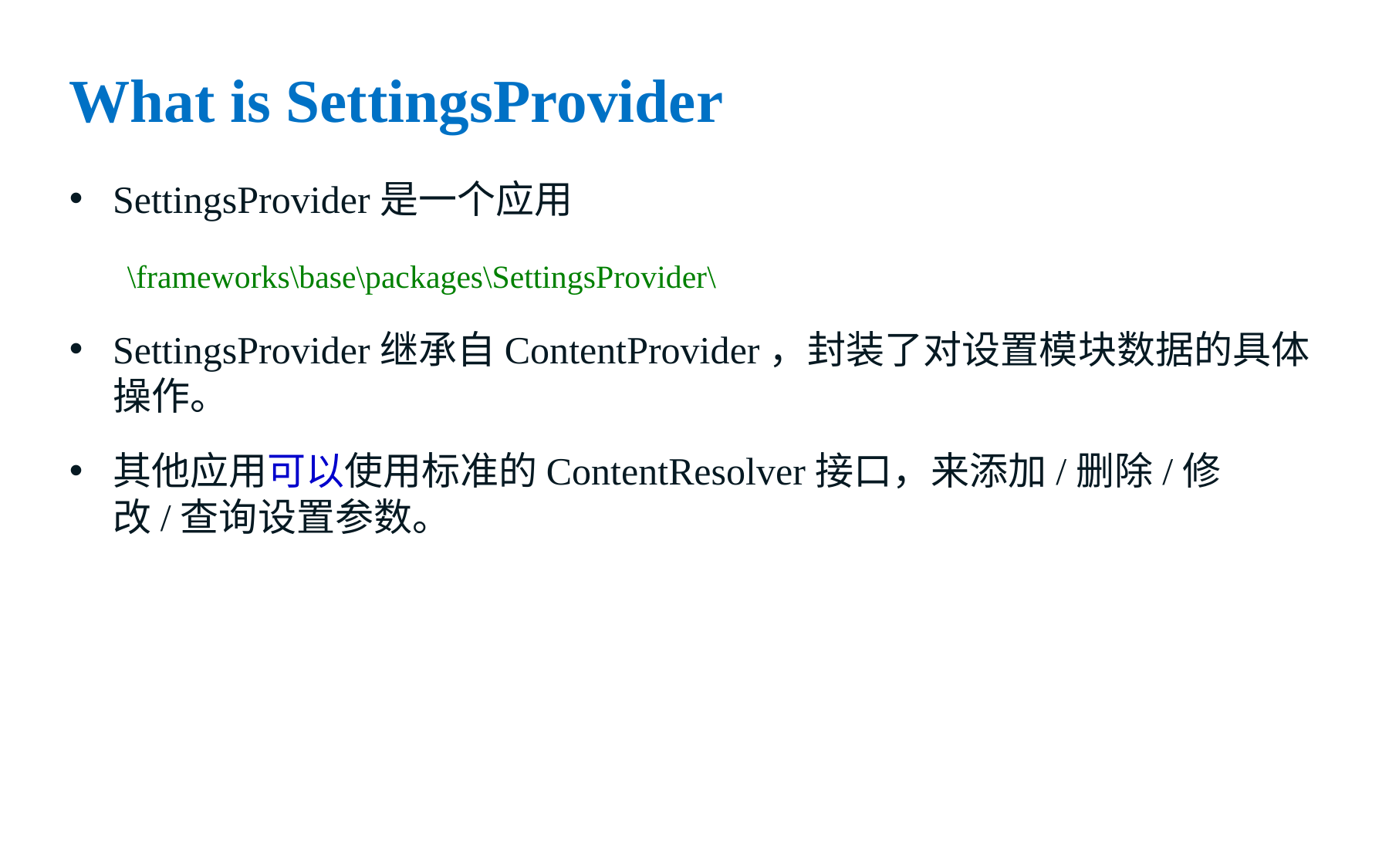

# What is SettingsProvider
SettingsProvider是一个应用
      \frameworks\base\packages\SettingsProvider\
SettingsProvider继承自ContentProvider，封装了对设置模块数据的具体操作。
其他应用可以使用标准的ContentResolver接口，来添加/删除/修改/查询设置参数。